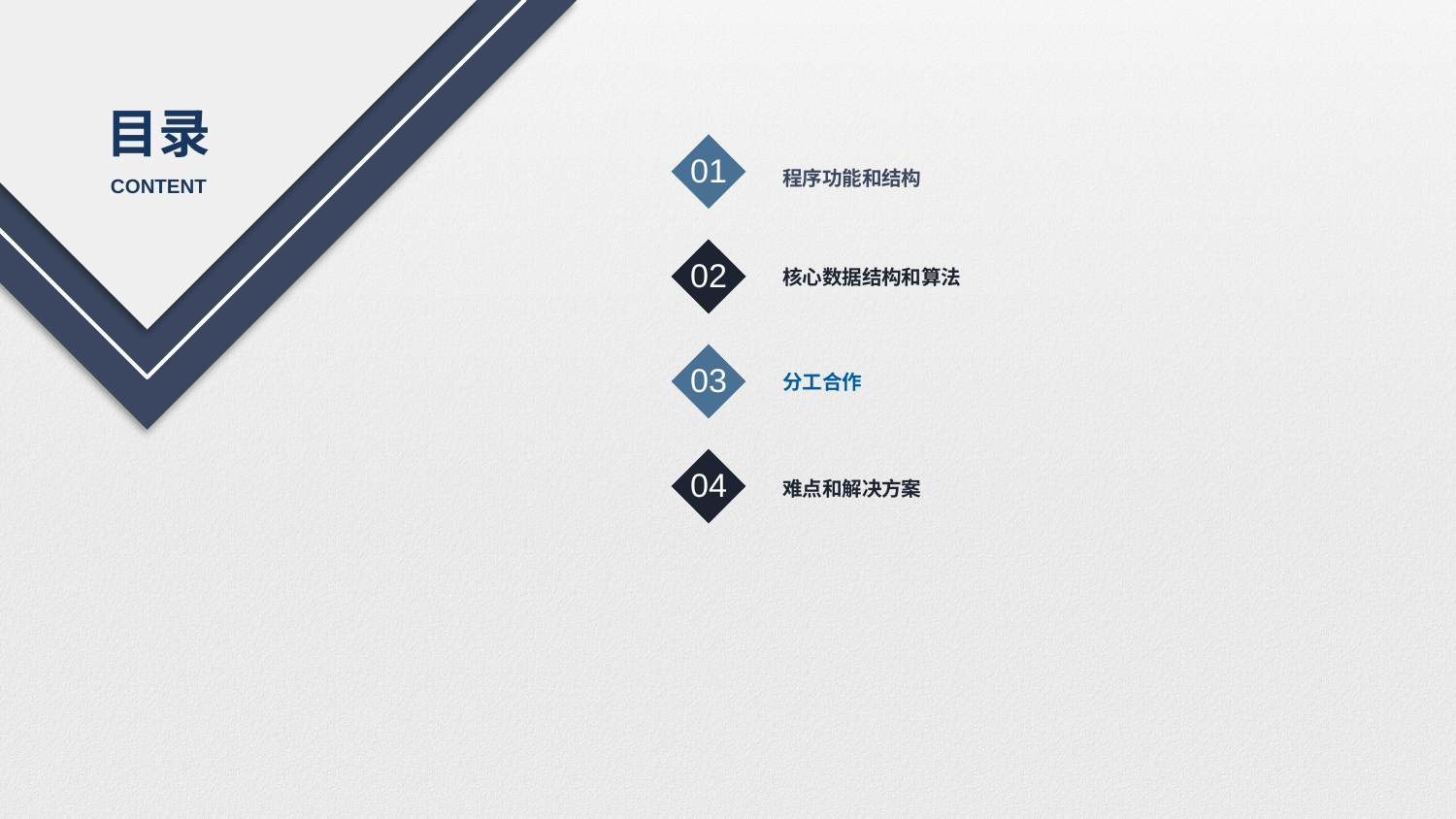

目录
CONTENT
01
程序功能和结构
02
核心数据结构和算法
03
分工合作
04
难点和解决方案